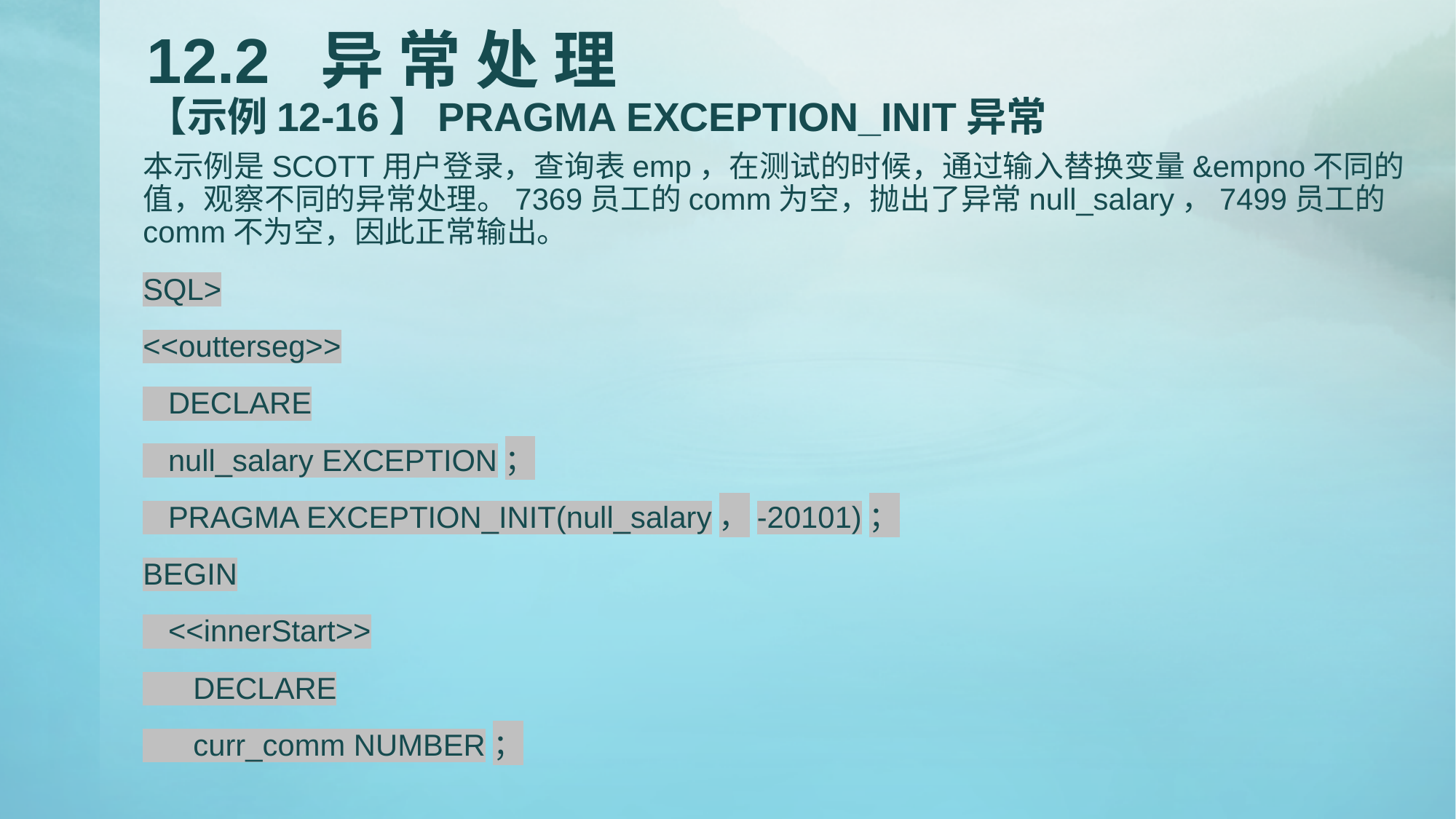

# 12.2  异 常 处 理 【示例12-16】PRAGMA EXCEPTION_INIT异常
本示例是SCOTT用户登录，查询表emp，在测试的时候，通过输入替换变量&empno不同的值，观察不同的异常处理。7369员工的comm为空，抛出了异常null_salary，7499员工的comm不为空，因此正常输出。
SQL>
<<outterseg>>
   DECLARE
   null_salary EXCEPTION；
   PRAGMA EXCEPTION_INIT(null_salary，-20101)；
BEGIN
   <<innerStart>>
      DECLARE
      curr_comm NUMBER；